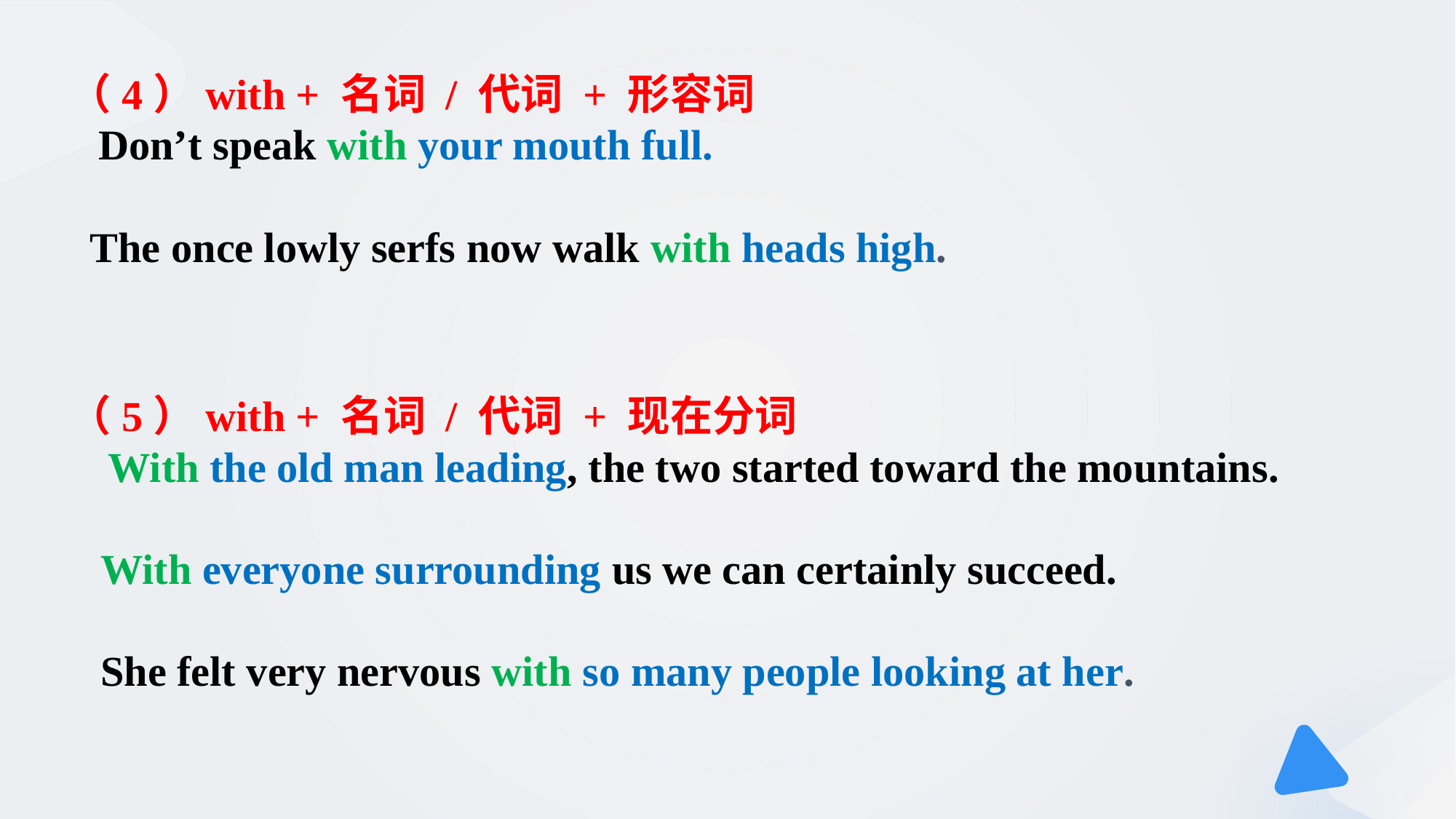

（4）with + 名词 / 代词 + 形容词
  Don’t speak with your mouth full.
  The once lowly serfs now walk with heads high.
（5）with + 名词 / 代词 + 现在分词
   With the old man leading, the two started toward the mountains.
   With everyone surrounding us we can certainly succeed.
   She felt very nervous with so many people looking at her.